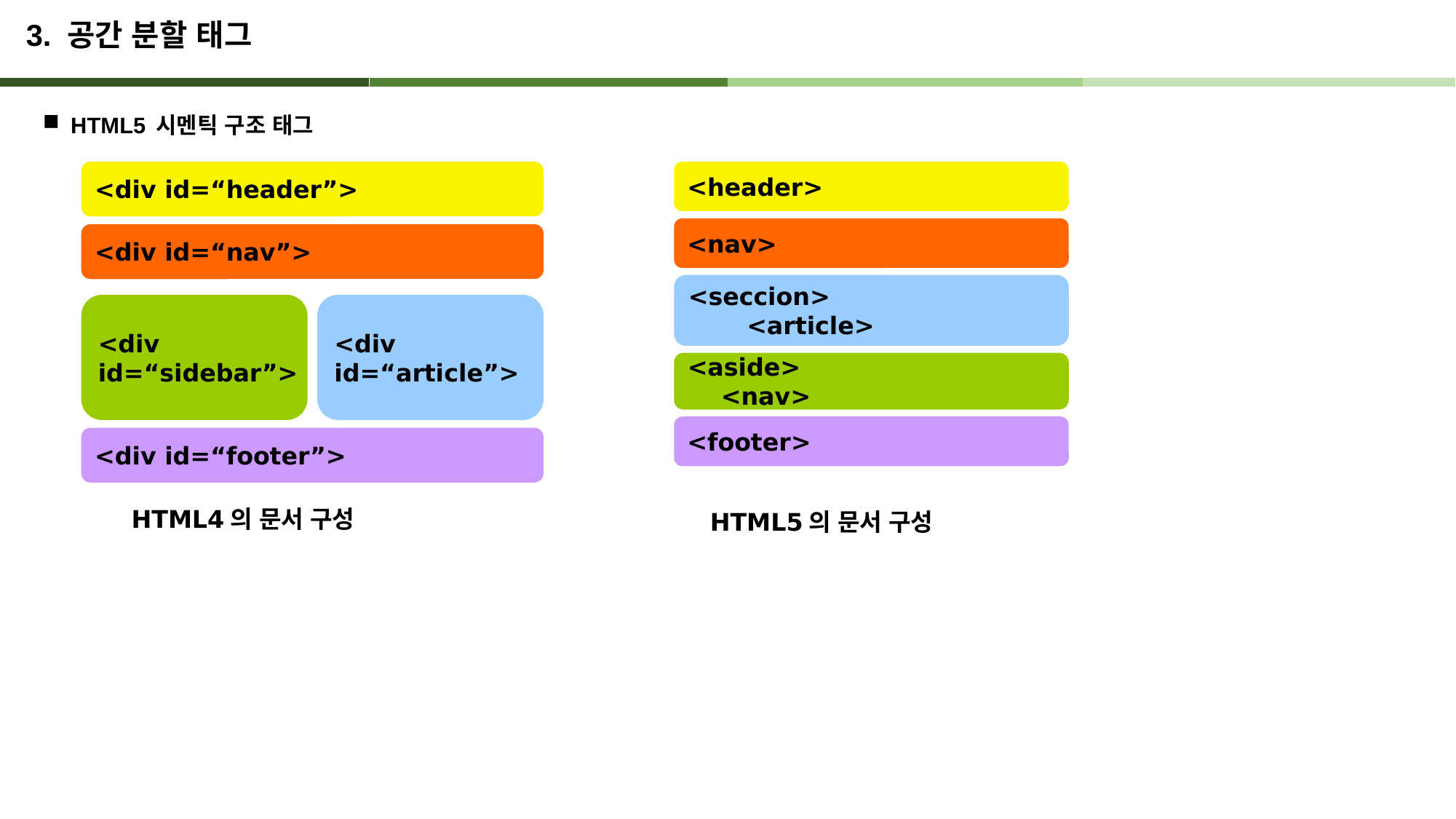

# 3. 공간 분할 태그
HTML5 시멘틱 구조 태그

<header>
<nav>
<seccion>
       <article>
<aside>
    <nav>
<footer>
HTML5의 문서 구성
<div id=“header”>
<div id=“nav”>
<div
id=“sidebar”>
<div
id=“article”>
<div id=“footer”>
HTML4의 문서 구성